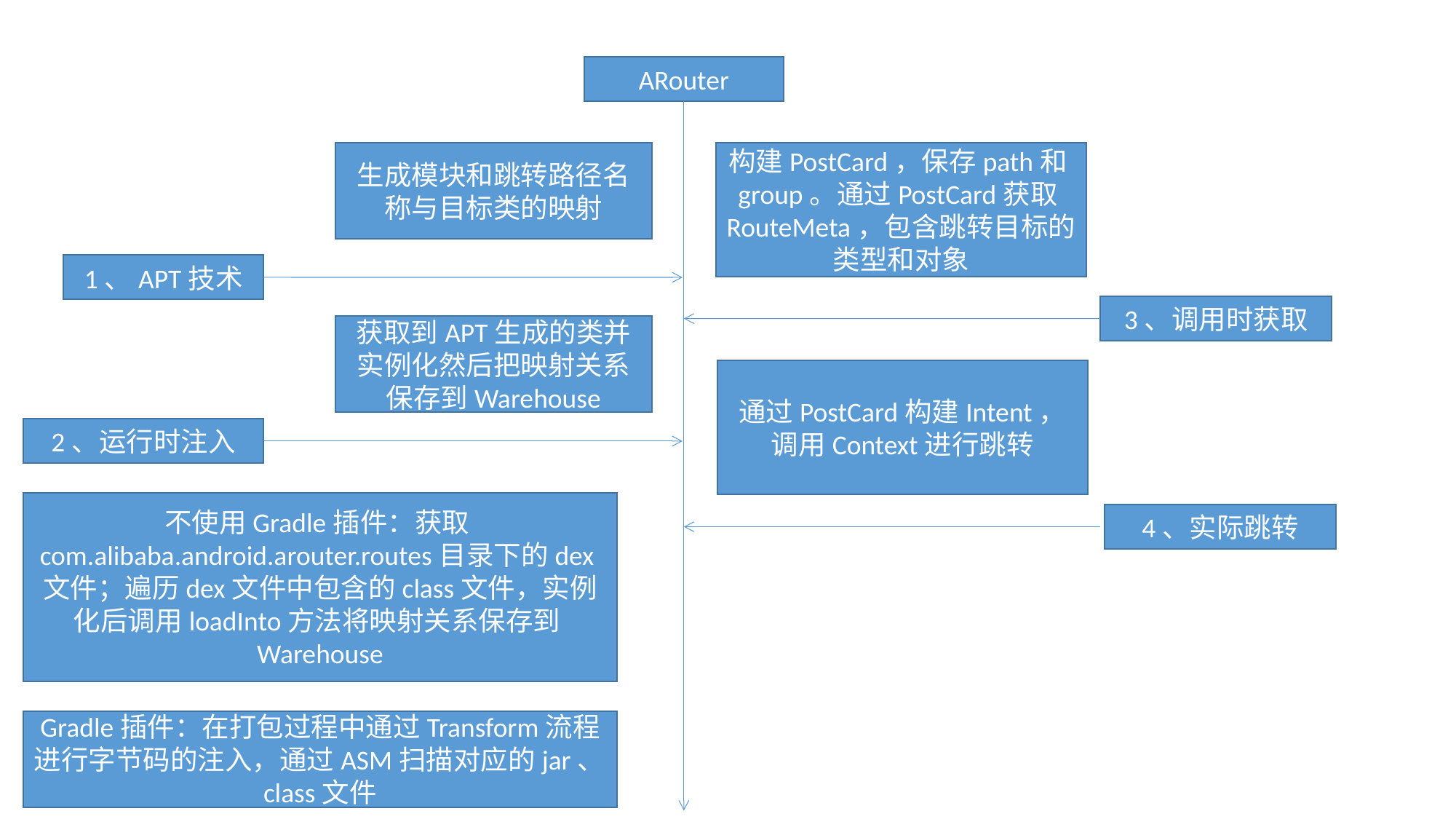

ARouter
生成模块和跳转路径名称与目标类的映射
构建PostCard，保存path和group。通过PostCard获取RouteMeta，包含跳转目标的类型和对象
1、APT技术
3、调用时获取
获取到APT生成的类并实例化然后把映射关系保存到Warehouse
通过PostCard构建Intent，调用Context进行跳转
2、运行时注入
不使用Gradle插件：获取com.alibaba.android.arouter.routes目录下的dex文件；遍历dex文件中包含的class文件，实例化后调用loadInto方法将映射关系保存到Warehouse
4、实际跳转
Gradle插件：在打包过程中通过Transform流程进行字节码的注入，通过ASM扫描对应的jar、class文件